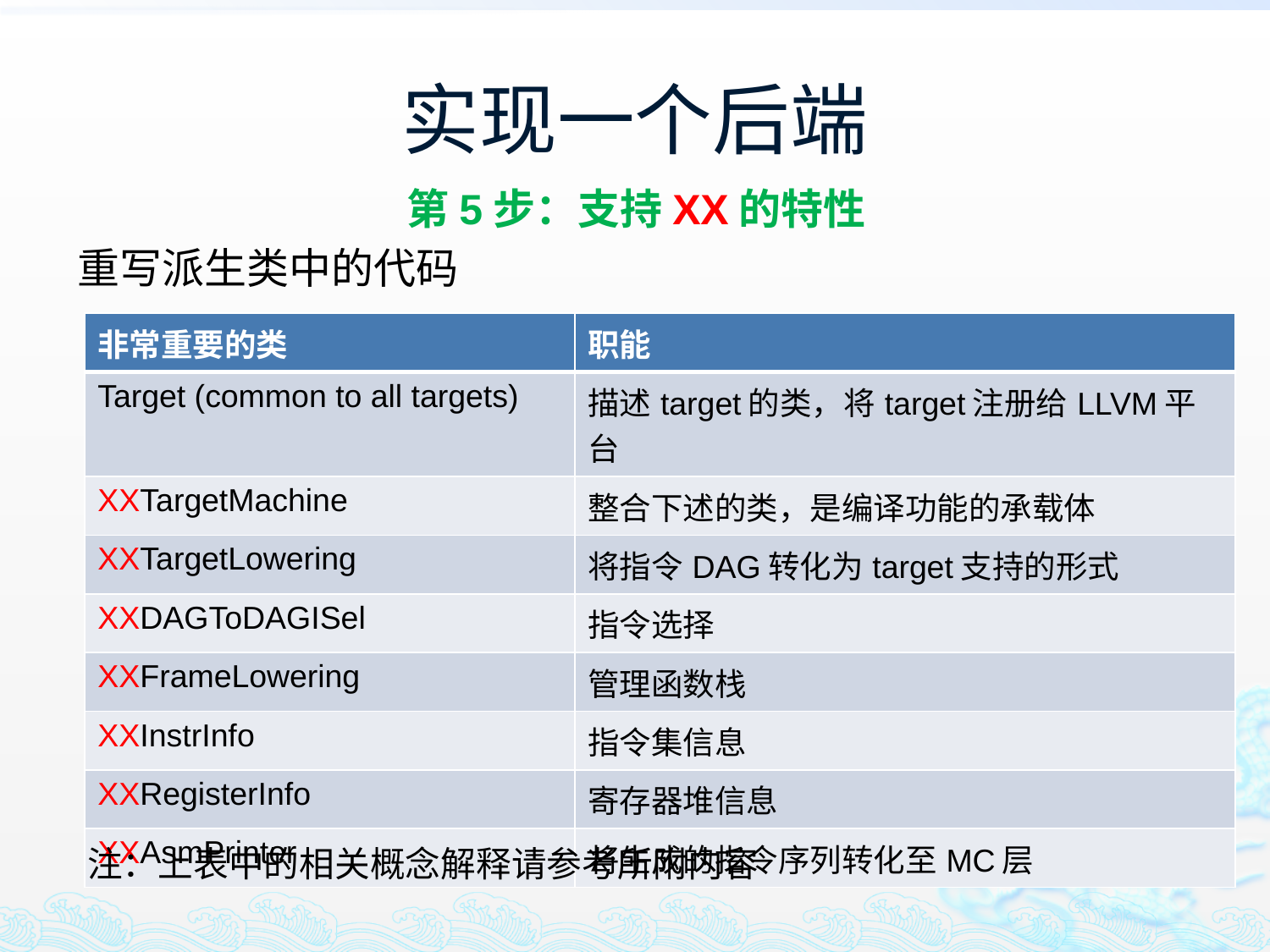

# 实现一个后端
第5步：支持XX的特性
重写派生类中的代码
| 非常重要的类 | 职能 |
| --- | --- |
| Target (common to all targets) | 描述target的类，将target注册给LLVM平台 |
| XXTargetMachine | 整合下述的类，是编译功能的承载体 |
| XXTargetLowering | 将指令DAG转化为target支持的形式 |
| XXDAGToDAGISel | 指令选择 |
| XXFrameLowering | 管理函数栈 |
| XXInstrInfo | 指令集信息 |
| XXRegisterInfo | 寄存器堆信息 |
| XXAsmPrinter | 将生成的指令序列转化至MC层 |
注：上表中的相关概念解释请参考所附内容